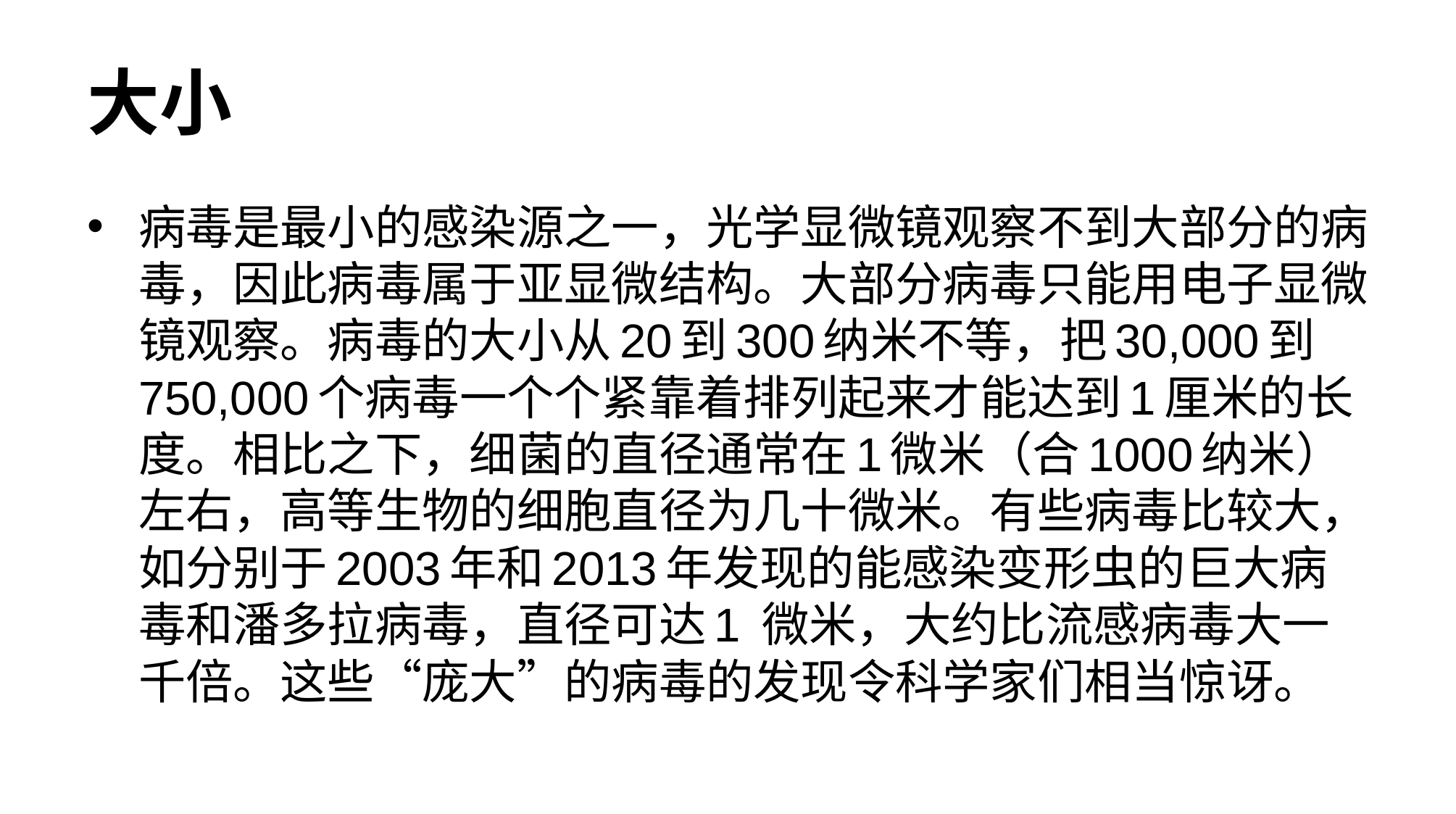

# 大小
病毒是最小的感染源之一，光学显微镜观察不到大部分的病毒，因此病毒属于亚显微结构。大部分病毒只能用电子显微镜观察。病毒的大小从20到300纳米不等，把30,000到750,000个病毒一个个紧靠着排列起来才能达到1厘米的长度。相比之下，细菌的直径通常在1微米（合1000纳米）左右，高等生物的细胞直径为几十微米。有些病毒比较大，如分别于2003年和2013年发现的能感染变形虫的巨大病毒和潘多拉病毒，直径可达1 微米，大约比流感病毒大一千倍。这些“庞大”的病毒的发现令科学家们相当惊讶。